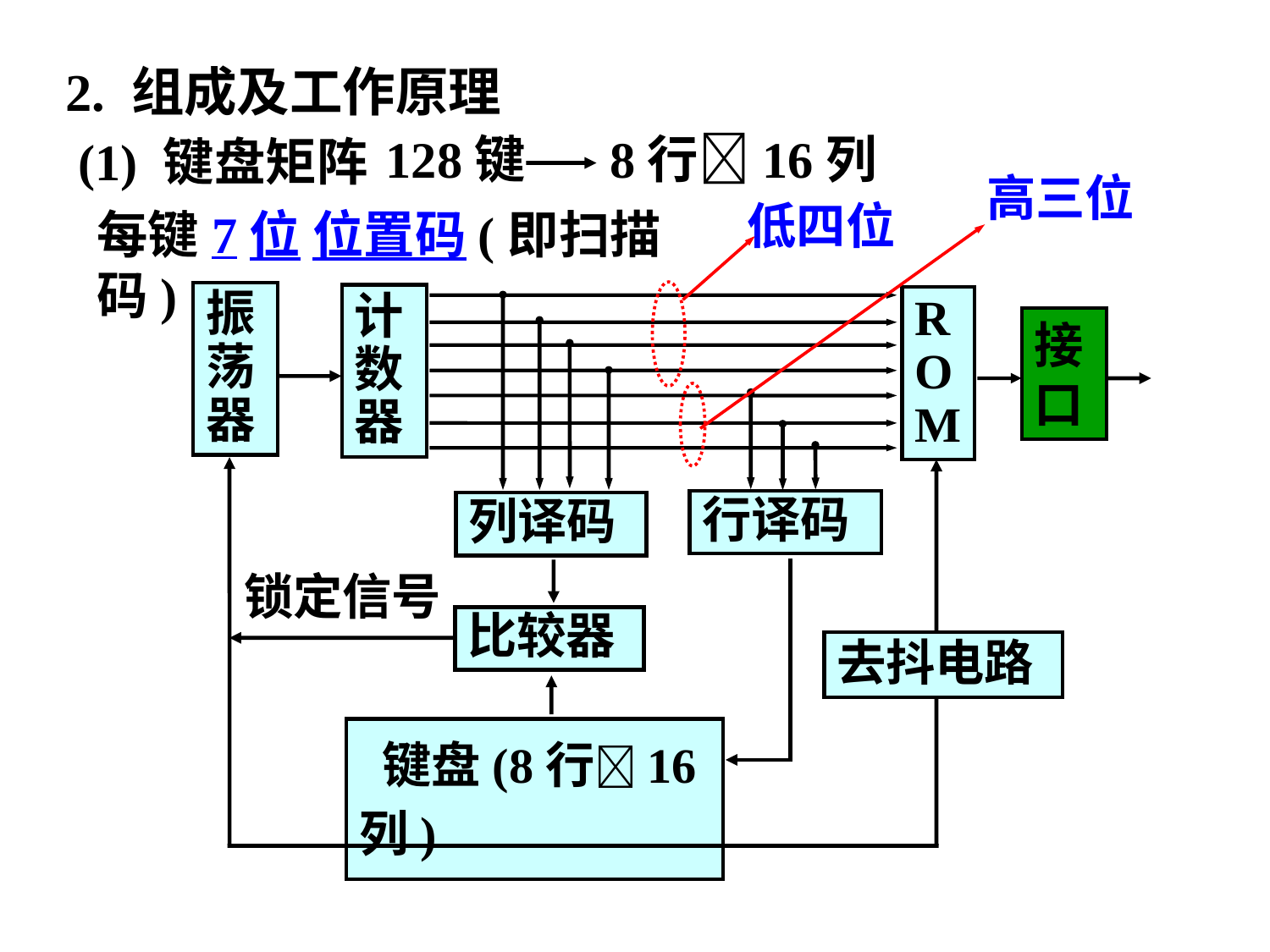

2. 组成及工作原理
128键
8行×16列

(1) 键盘矩阵
高三位
低四位
每键7位 位置码(即扫描码)

振荡器
计数器
ROM

接
口

行译码
列译码

锁定信号

比较器
去抖电路

 键盘(8行×16列)